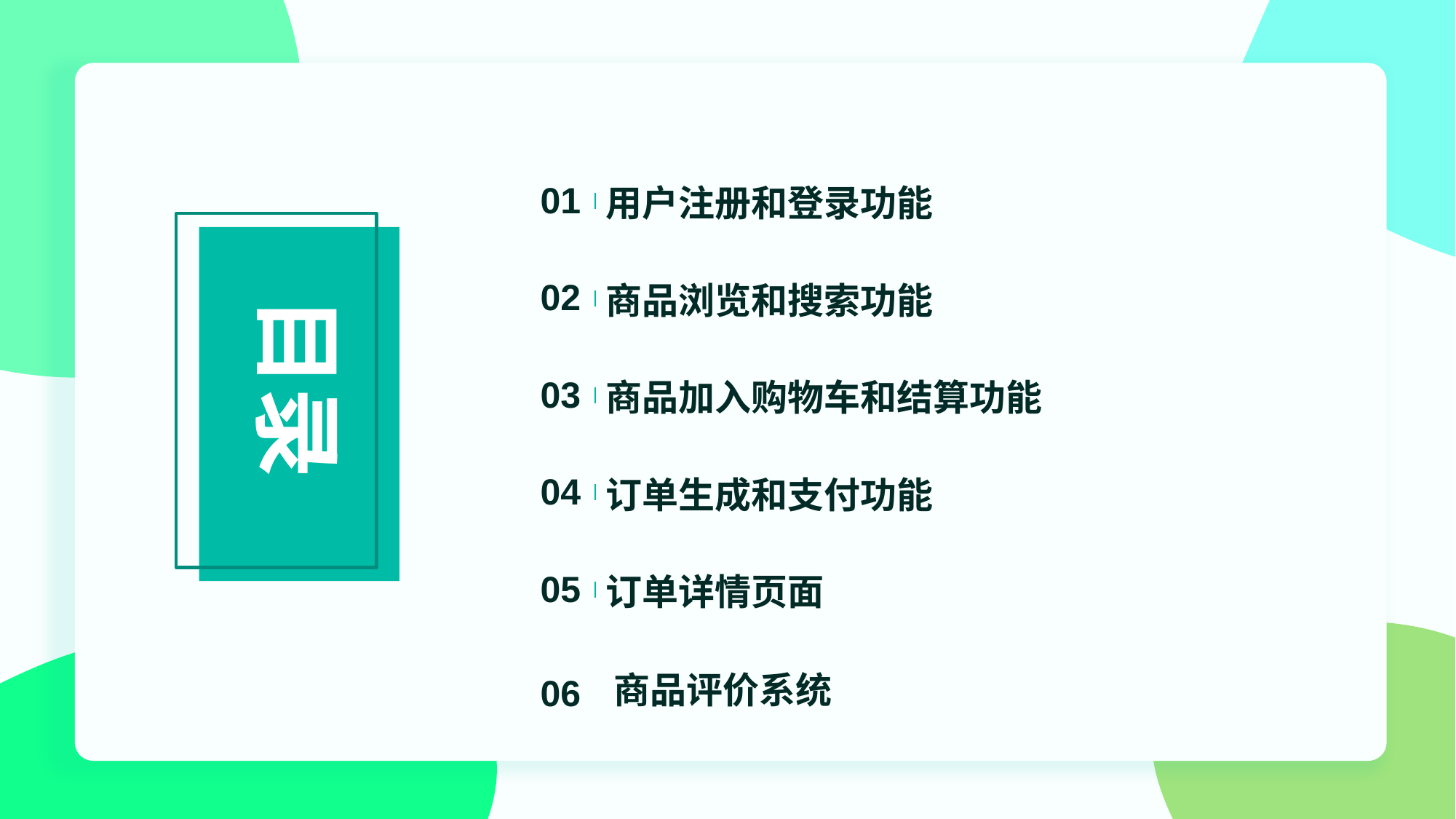

01
用户注册和登录功能

目录
02
商品浏览和搜索功能
03
商品加入购物车和结算功能
04
订单生成和支付功能

05
订单详情页面
商品评价系统
06